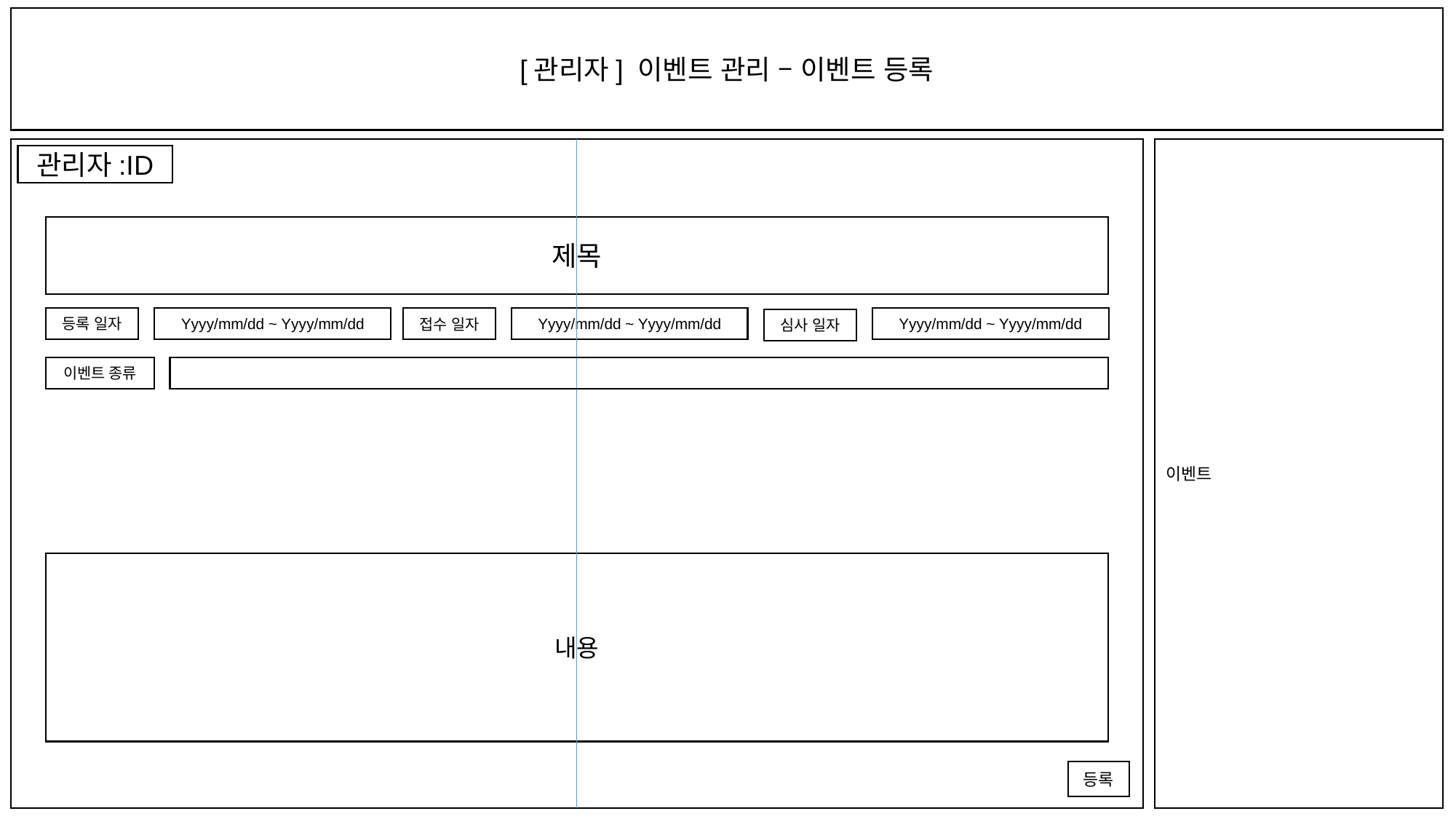

[관리자] 이벤트 관리 – 이벤트 등록

이벤트
관리자:ID
제목
등록 일자
Yyyy/mm/dd ~ Yyyy/mm/dd
Yyyy/mm/dd ~ Yyyy/mm/dd
Yyyy/mm/dd ~ Yyyy/mm/dd
접수 일자
심사 일자
이벤트 종류

내용
등록